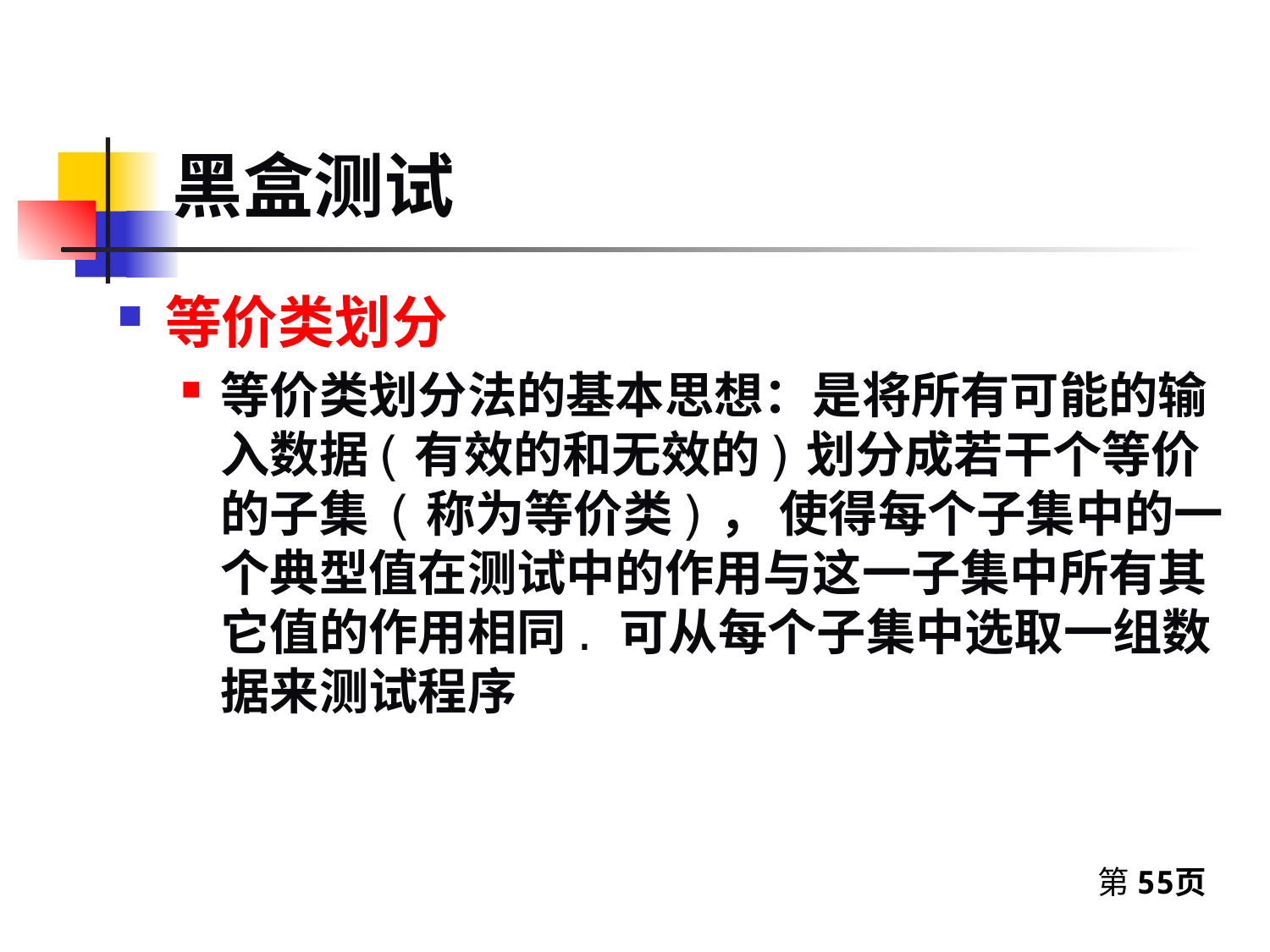

# 黑盒测试
等价类划分
等价类划分法的基本思想：是将所有可能的输入数据(有效的和无效的)划分成若干个等价的子集 (称为等价类)， 使得每个子集中的一个典型值在测试中的作用与这一子集中所有其它值的作用相同. 可从每个子集中选取一组数据来测试程序